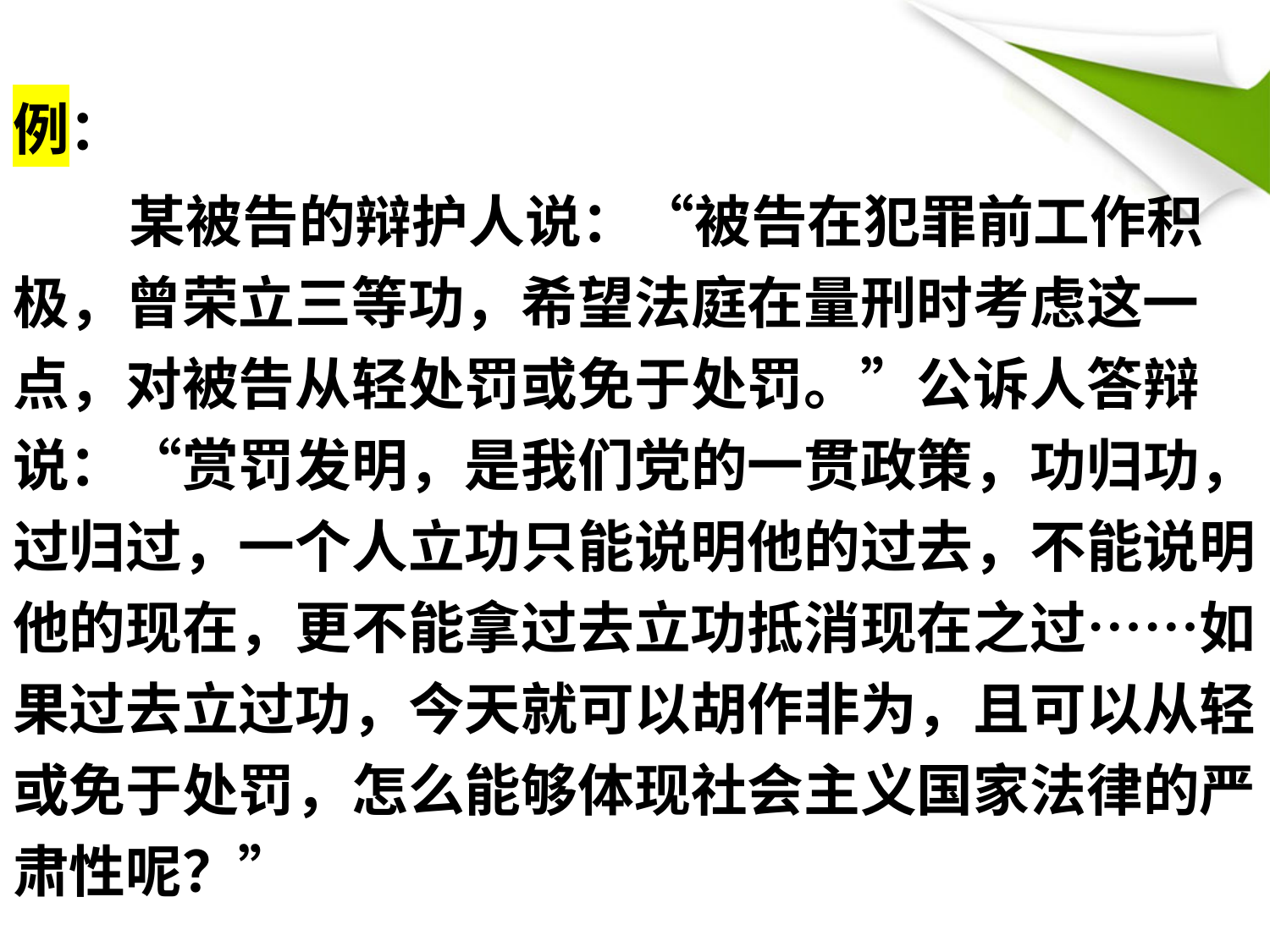

例：
        某被告的辩护人说：“被告在犯罪前工作积极，曾荣立三等功，希望法庭在量刑时考虑这一点，对被告从轻处罚或免于处罚。”公诉人答辩说：“赏罚发明，是我们党的一贯政策，功归功，过归过，一个人立功只能说明他的过去，不能说明他的现在，更不能拿过去立功抵消现在之过……如果过去立过功，今天就可以胡作非为，且可以从轻或免于处罚，怎么能够体现社会主义国家法律的严肃性呢？”